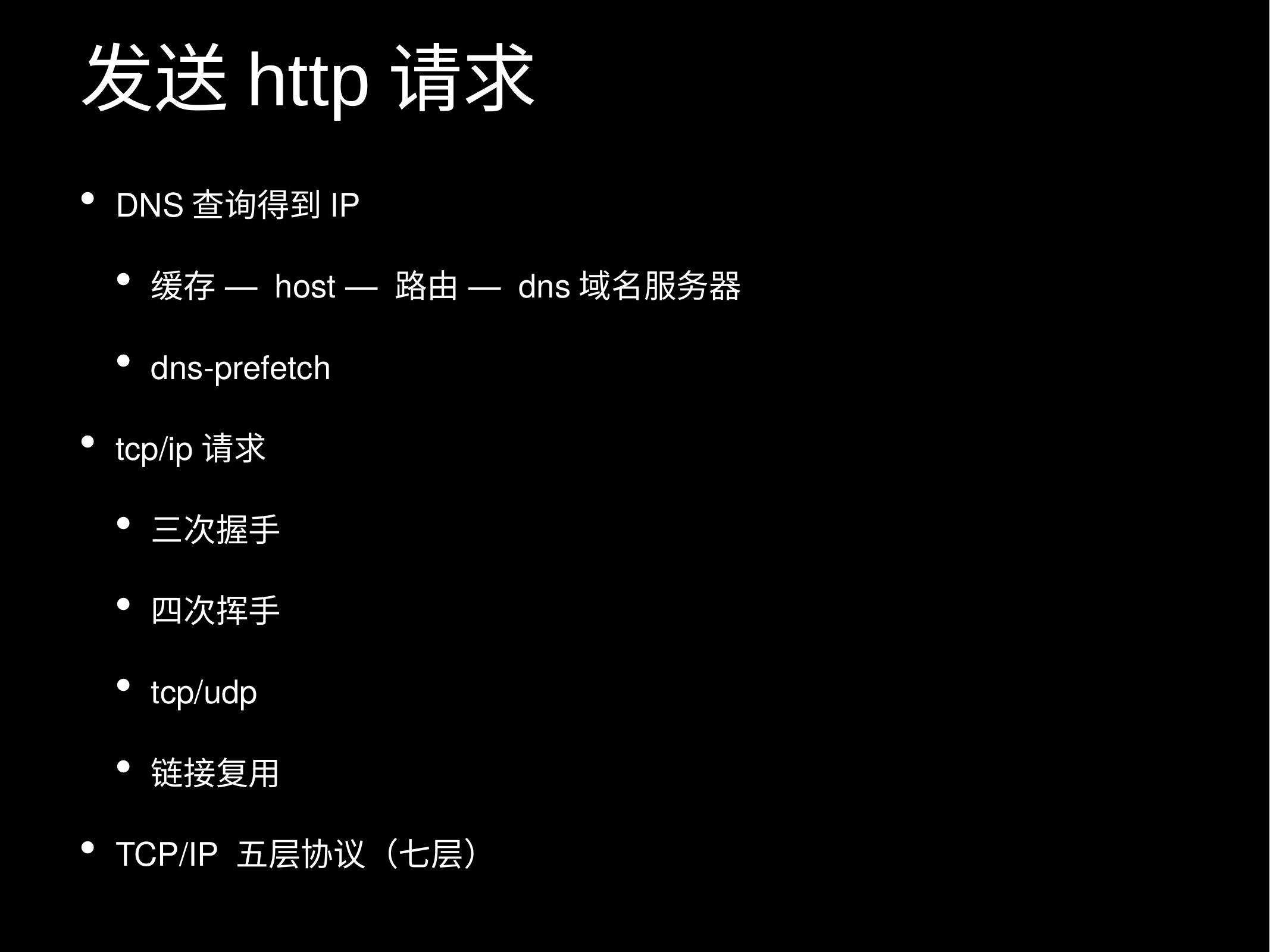

# 发送http请求
DNS查询得到IP
缓存 — host — 路由 — dns域名服务器
dns-prefetch
tcp/ip请求
三次握手
四次挥手
tcp/udp
链接复用
TCP/IP 五层协议（七层）